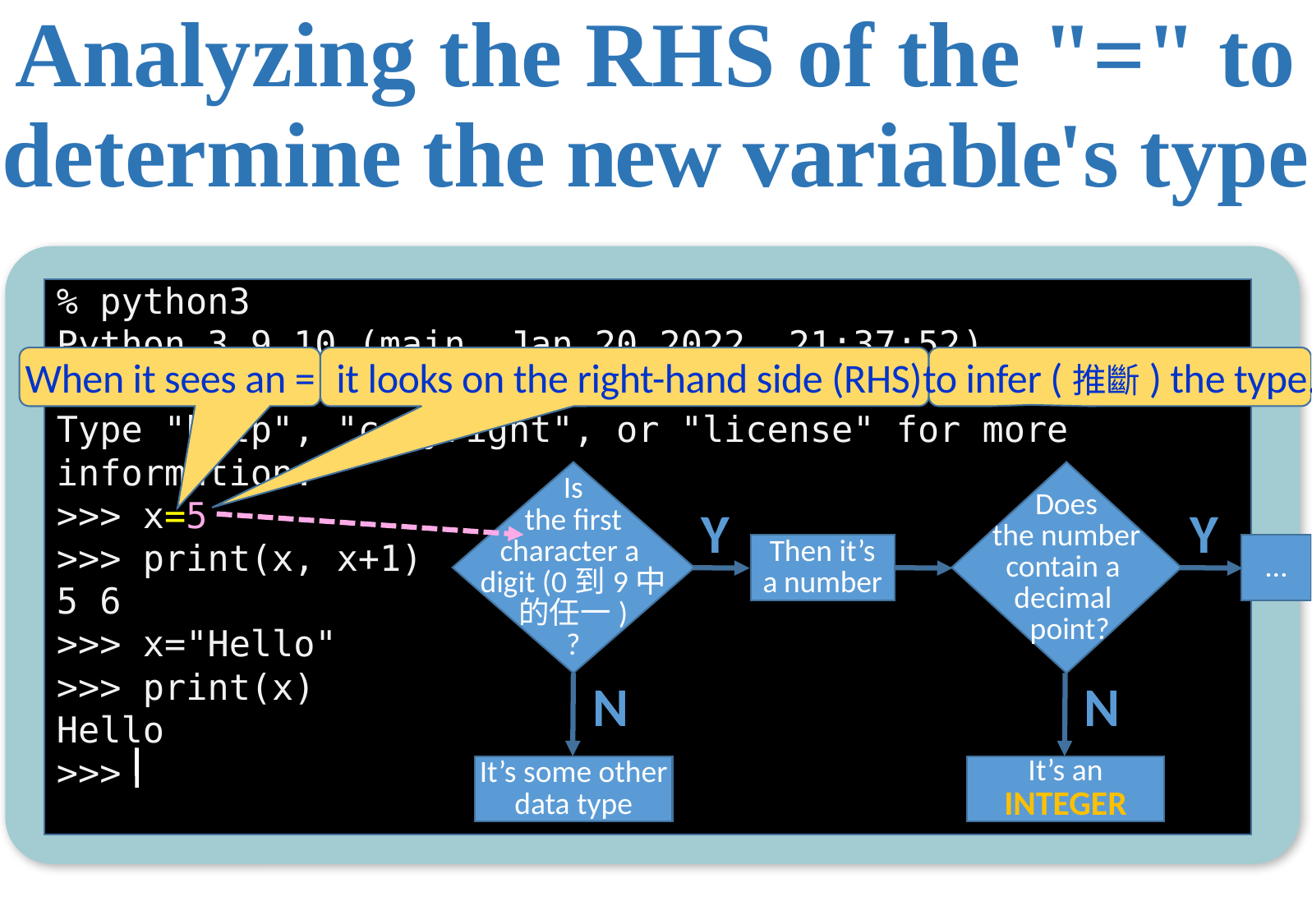

# Analyzing the RHS of the "=" to determine the new variable's type

% python3
Python 3.9.10 (main, Jan 20 2022, 21:37:52)
[GCC 11.2.0] on cygwin
Type "help", "copyright", or "license" for more information.
    x=5
    print(x, x+1)
5 6
    x="Hello" x="pineapple“
    print(x)
Hello x="pineapple
>>>“

>>>
>>>

>>>
>>>

 When it sees an =
 it looks on the right-hand side (RHS)
to infer (推斷) the type.
Is
the first
character a
digit (0到9中
的任一)
?
Does
 the number
contain a
decimal
 point?
Y
Then it’s a number
Y
…
N
It’s some other
data type
N
It’s an
INTEGER